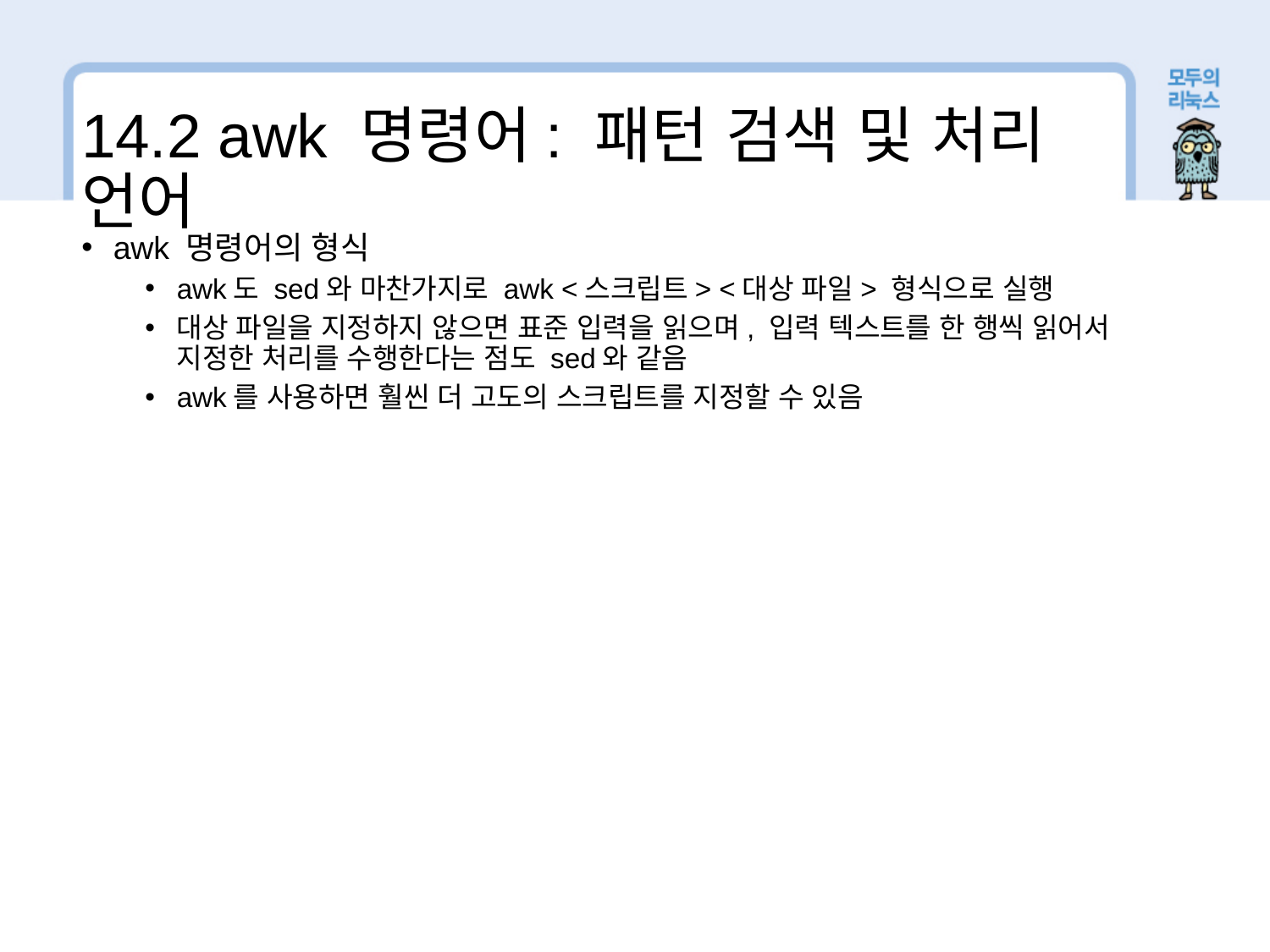

14.2 awk 명령어: 패턴 검색 및 처리 언어
awk 명령어의 형식
awk도 sed와 마찬가지로 awk <스크립트> <대상 파일> 형식으로 실행
대상 파일을 지정하지 않으면 표준 입력을 읽으며, 입력 텍스트를 한 행씩 읽어서 지정한 처리를 수행한다는 점도 sed와 같음
awk를 사용하면 훨씬 더 고도의 스크립트를 지정할 수 있음